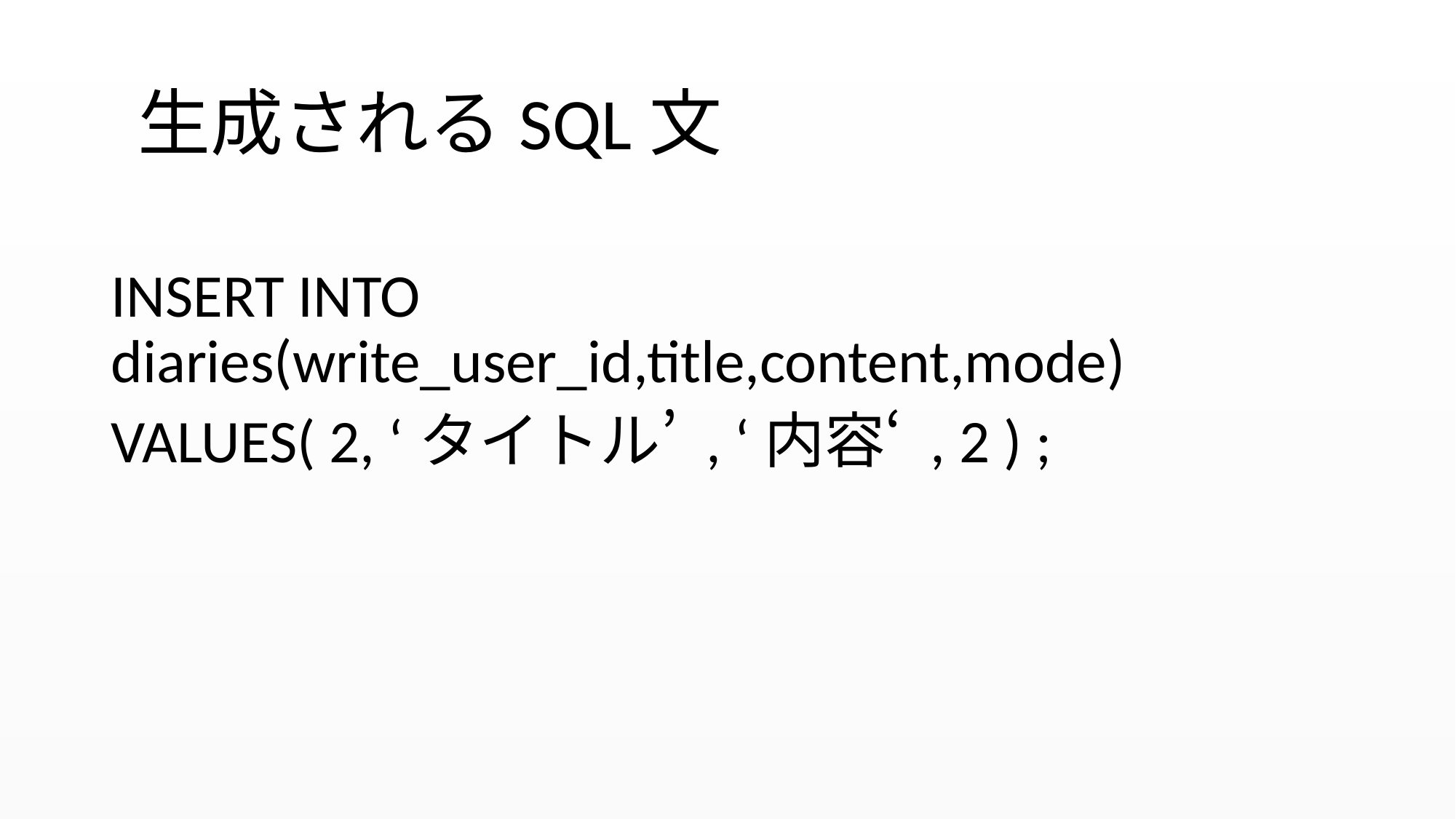

生成されるSQL文
INSERT INTO diaries(write_user_id,title,content,mode)
VALUES( 2, ‘タイトル’ , ‘内容‘ , 2 ) ;